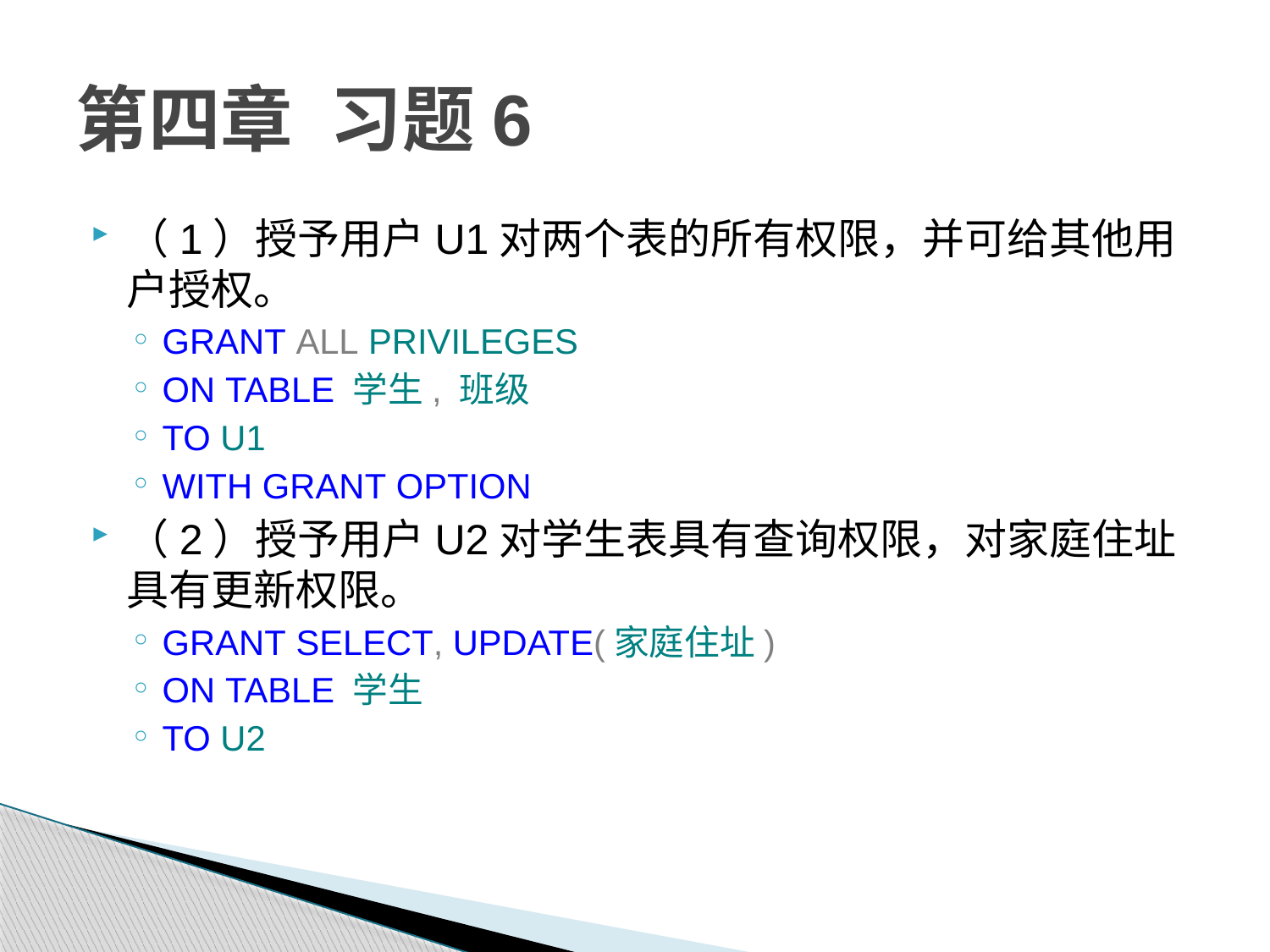

# 第四章	习题6
（1）授予用户U1对两个表的所有权限，并可给其他用户授权。
GRANT ALL PRIVILEGES
ON TABLE 学生, 班级
TO U1
WITH GRANT OPTION
（2）授予用户U2对学生表具有查询权限，对家庭住址具有更新权限。
GRANT SELECT, UPDATE(家庭住址)
ON TABLE 学生
TO U2